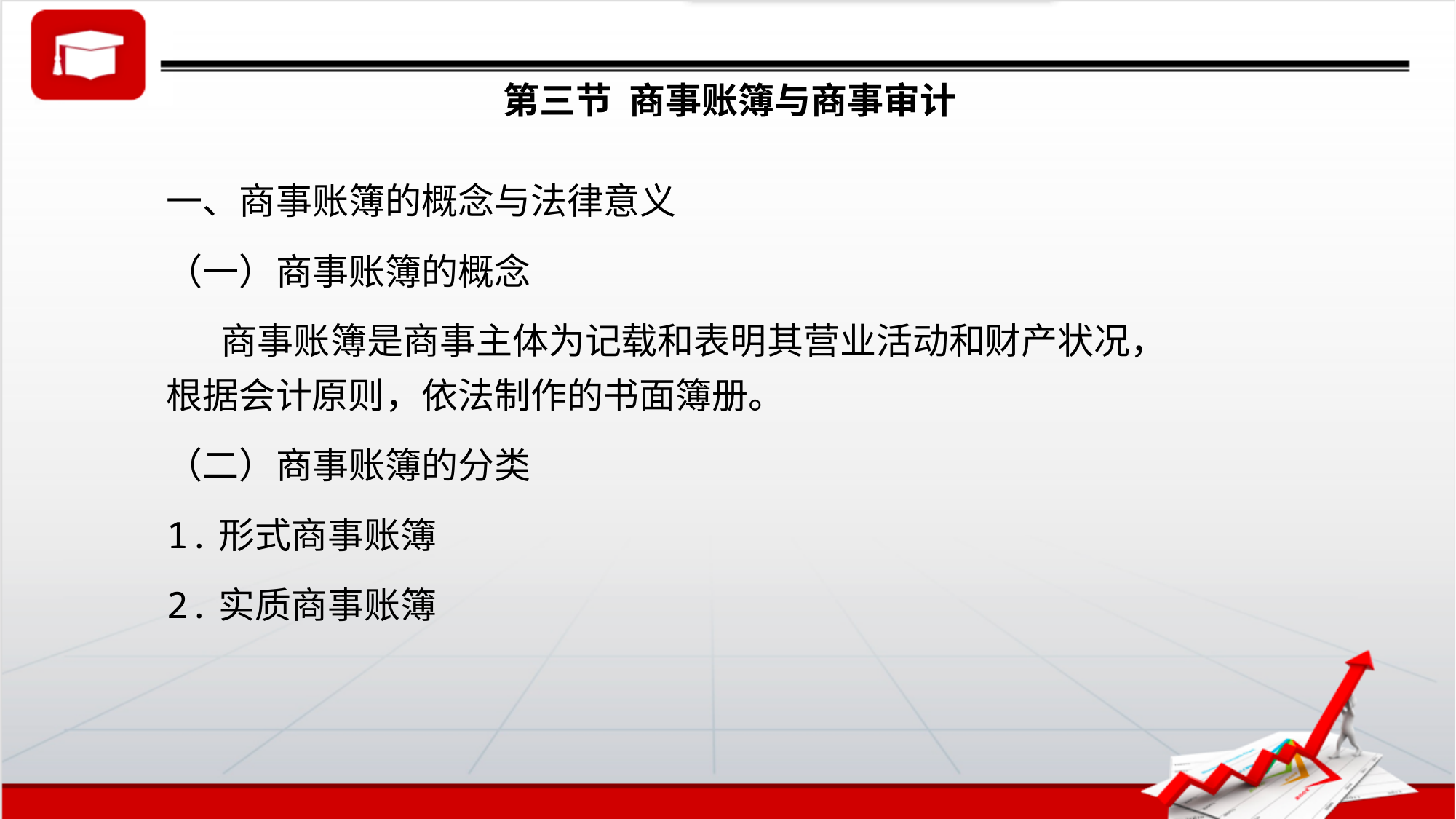

# 第三节  商事账簿与商事审计
一、商事账簿的概念与法律意义
（一）商事账簿的概念
商事账簿是商事主体为记载和表明其营业活动和财产状况，根据会计原则，依法制作的书面簿册。
（二）商事账簿的分类
1.形式商事账簿
2.实质商事账簿